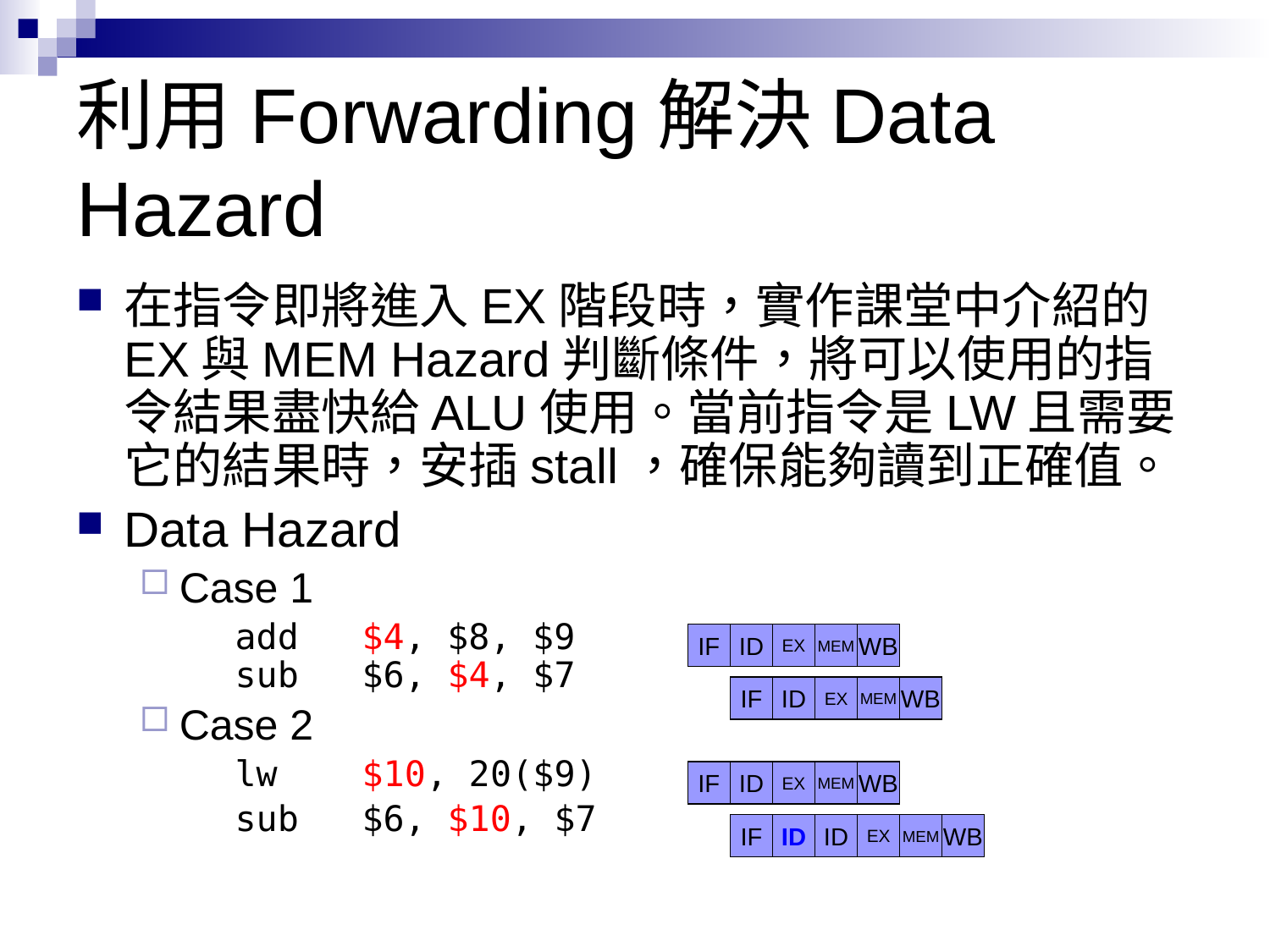

# 利用Forwarding解決Data Hazard
在指令即將進入EX階段時，實作課堂中介紹的EX與MEM Hazard判斷條件，將可以使用的指令結果盡快給ALU使用。當前指令是LW且需要它的結果時，安插stall，確保能夠讀到正確值。
Data Hazard
Case 1
	add	$4, $8, $9
sub	$6, $4, $7
Case 2
	lw	$10, 20($9)
 	sub	$6, $10, $7
IF
ID
EX
MEM
WB
IF
ID
EX
MEM
WB
IF
ID
EX
MEM
WB
IF
ID
ID
EX
MEM
WB